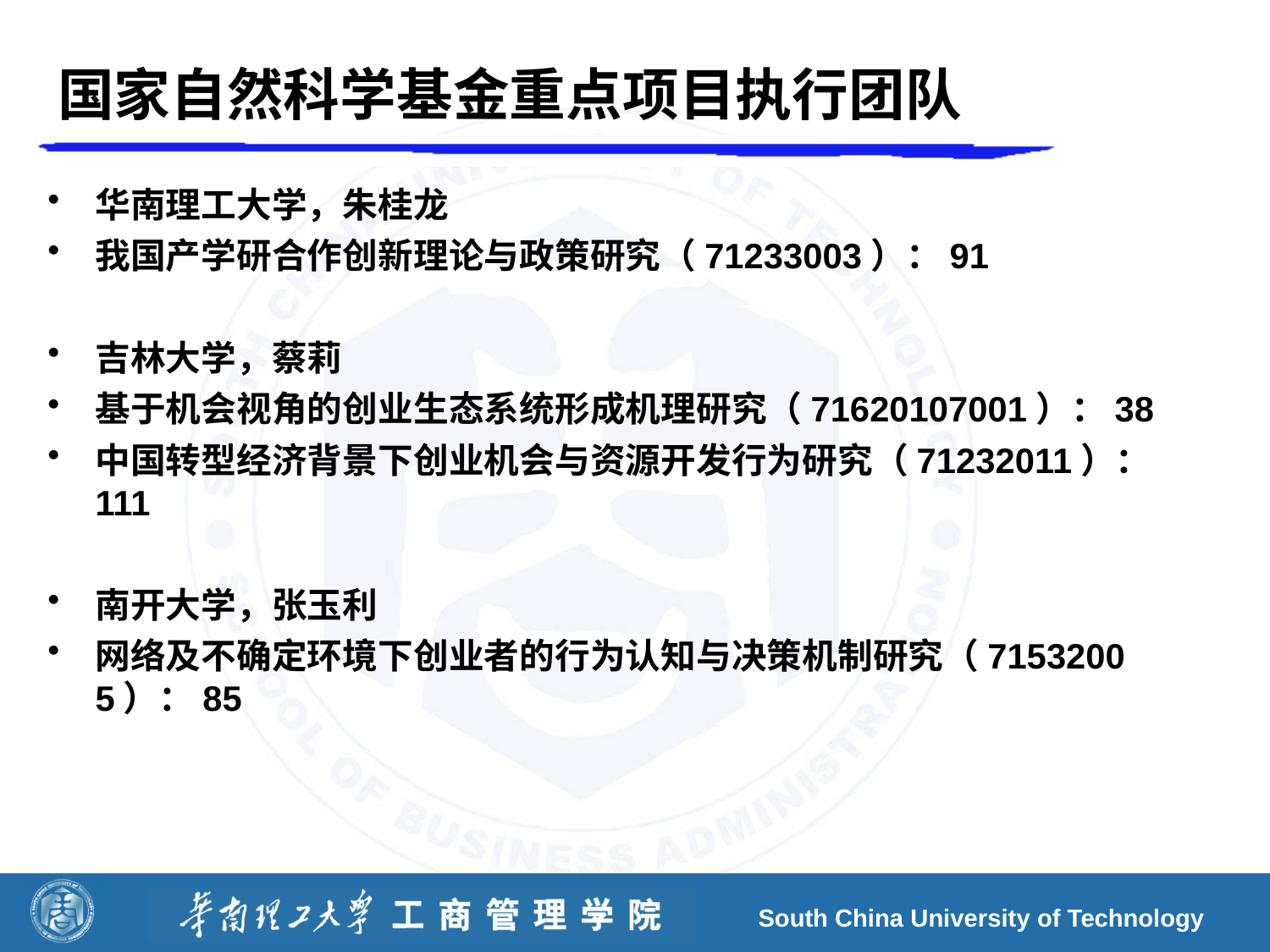

# 国家自然科学基金重点项目执行团队
华南理工大学，朱桂龙
我国产学研合作创新理论与政策研究（71233003）：91

吉林大学，蔡莉
基于机会视角的创业生态系统形成机理研究（71620107001）：38
中国转型经济背景下创业机会与资源开发行为研究（71232011）：111

南开大学，张玉利
网络及不确定环境下创业者的行为认知与决策机制研究（71532005）：85

South China University of Technology